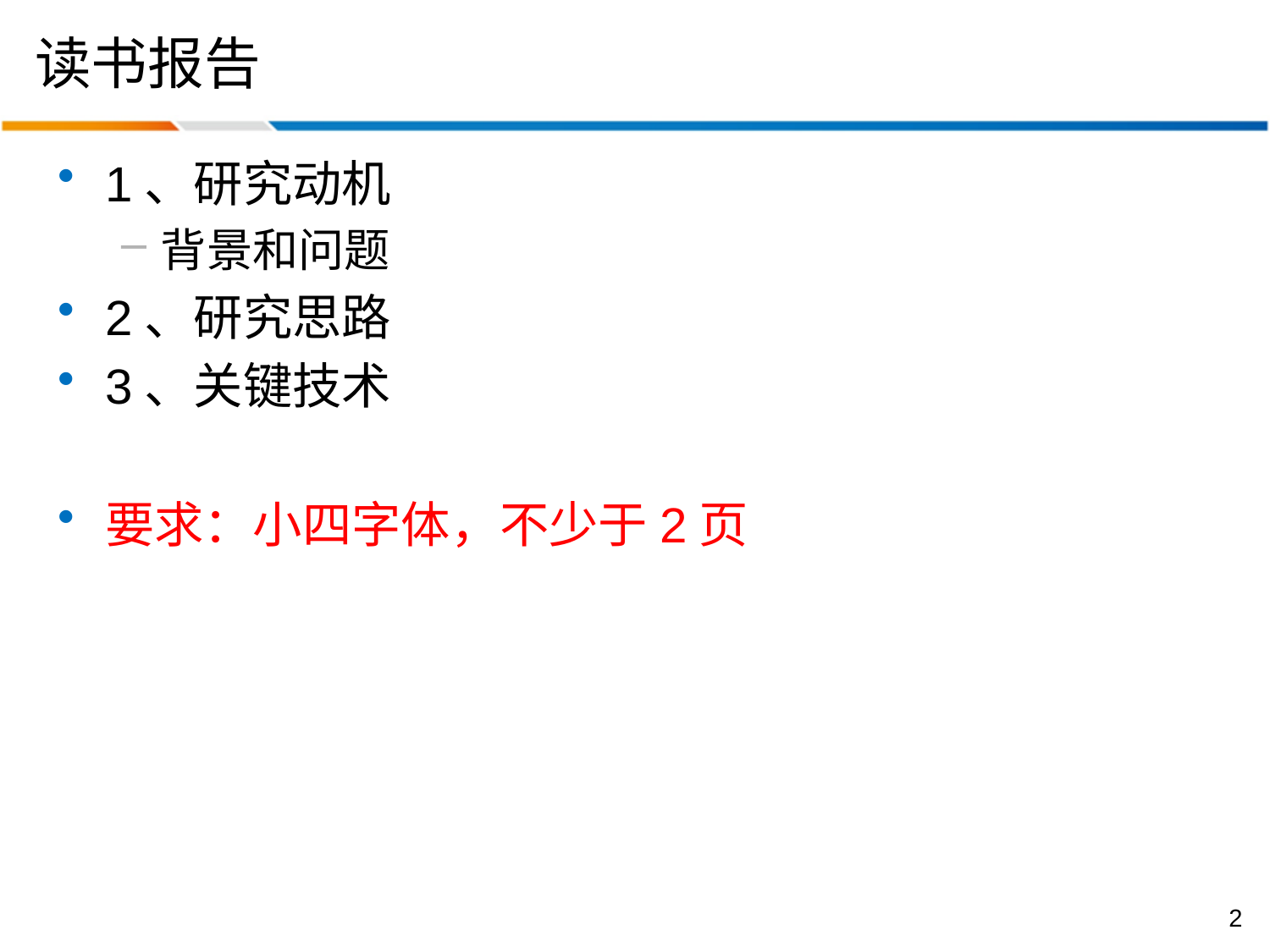

# 读书报告
1、研究动机
背景和问题
2、研究思路
3、关键技术

要求：小四字体，不少于2页
2